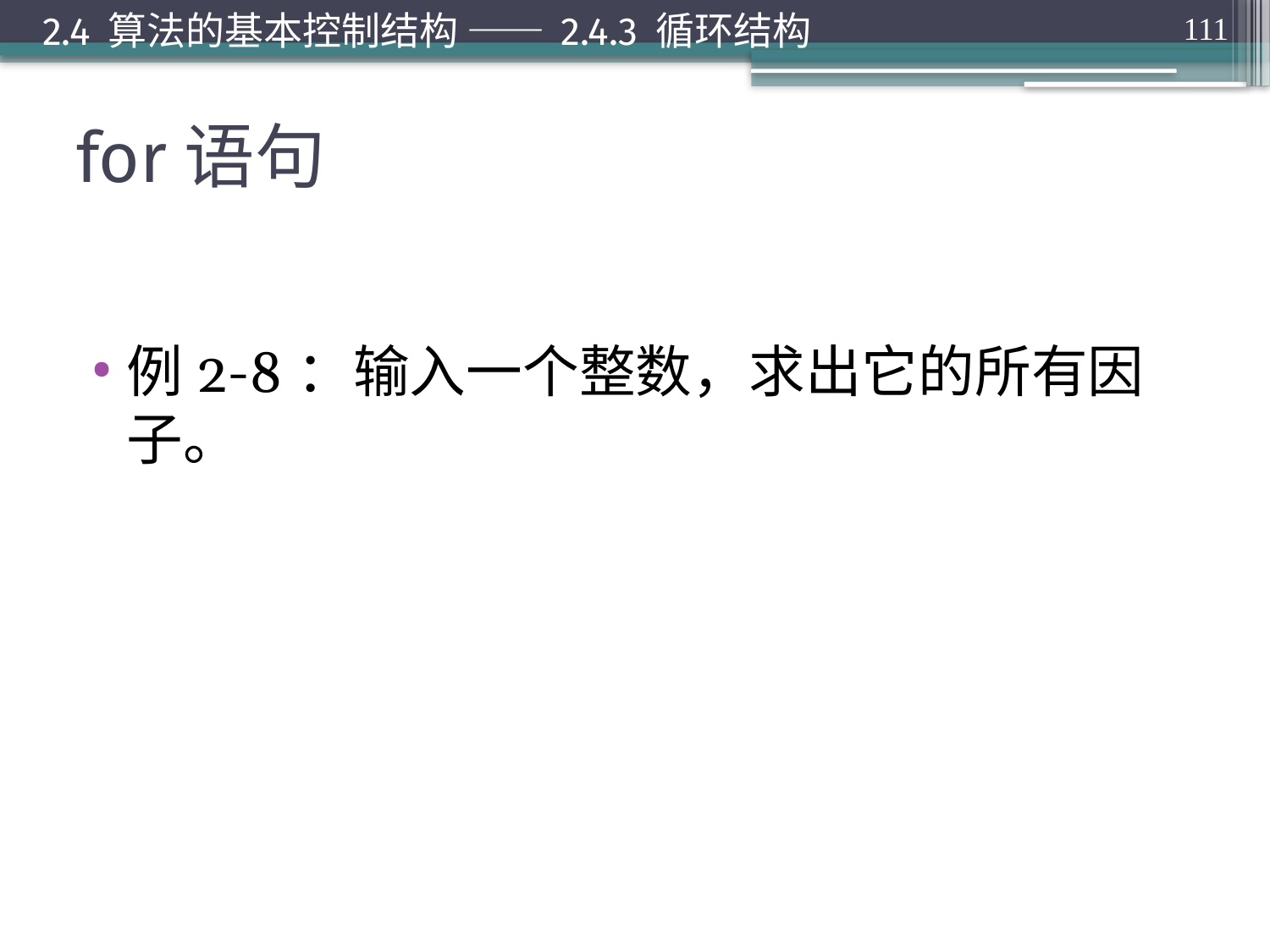

2.4 算法的基本控制结构 —— 2.4.3 循环结构
111
# for语句

例2-8：输入一个整数，求出它的所有因子。